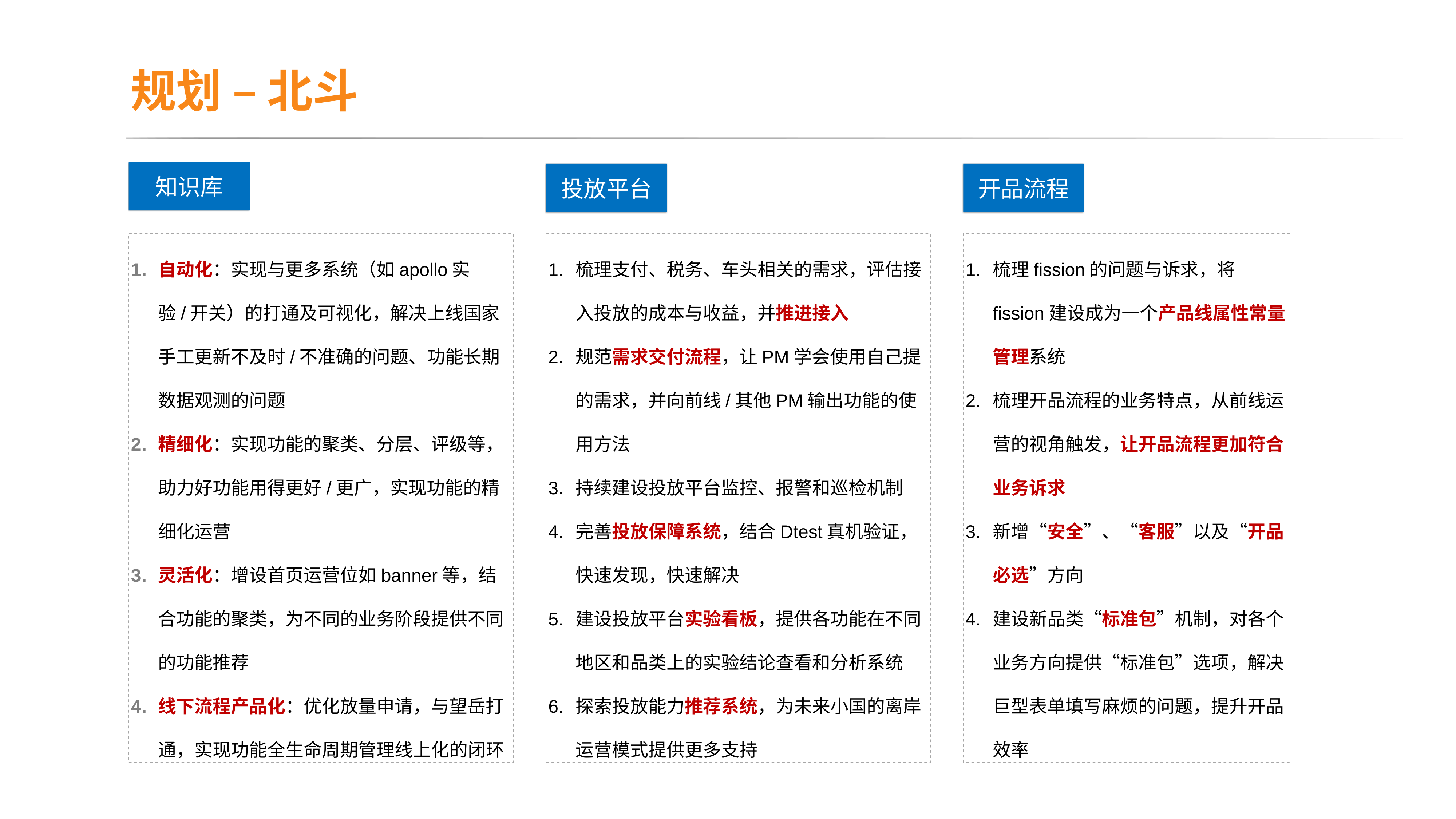

规划 – 北斗
知识库
投放平台
开品流程
自动化：实现与更多系统（如apollo实验/开关）的打通及可视化，解决上线国家手工更新不及时/不准确的问题、功能长期数据观测的问题
精细化：实现功能的聚类、分层、评级等，助力好功能用得更好/更广，实现功能的精细化运营
灵活化：增设首页运营位如banner等，结合功能的聚类，为不同的业务阶段提供不同的功能推荐
线下流程产品化：优化放量申请，与望岳打通，实现功能全生命周期管理线上化的闭环
梳理支付、税务、车头相关的需求，评估接入投放的成本与收益，并推进接入
规范需求交付流程，让PM学会使用自己提的需求，并向前线/其他PM输出功能的使用方法
持续建设投放平台监控、报警和巡检机制
完善投放保障系统，结合Dtest真机验证，快速发现，快速解决
建设投放平台实验看板，提供各功能在不同地区和品类上的实验结论查看和分析系统
探索投放能力推荐系统，为未来小国的离岸运营模式提供更多支持
梳理fission的问题与诉求，将fission建设成为一个产品线属性常量管理系统
梳理开品流程的业务特点，从前线运营的视角触发，让开品流程更加符合业务诉求
新增“安全”、“客服”以及“开品必选”方向
建设新品类“标准包”机制，对各个业务方向提供“标准包”选项，解决巨型表单填写麻烦的问题，提升开品效率